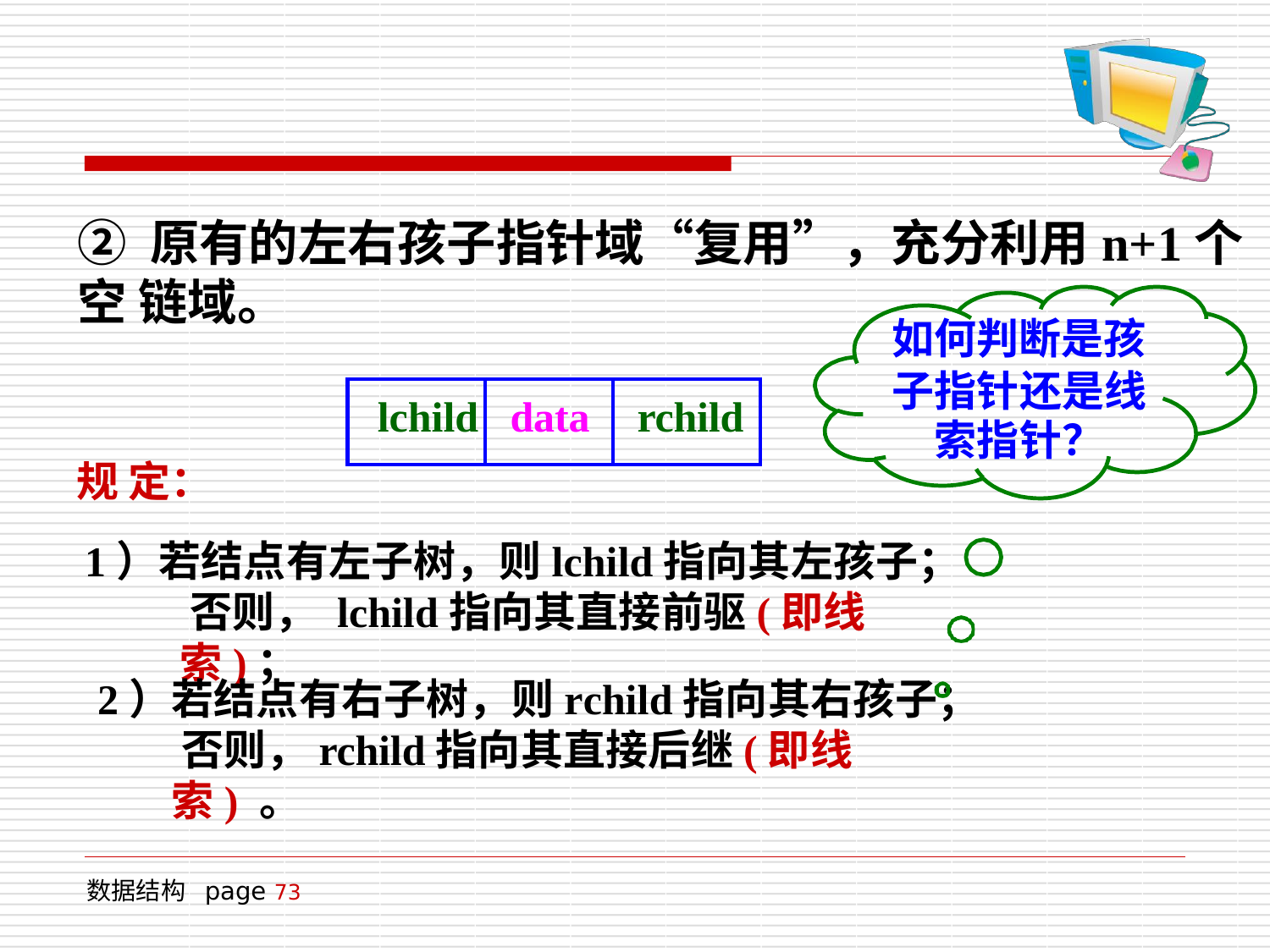

# ② 原有的左右孩子指针域“复用”，充分利用n+1个空 链域。

如何判断是孩

子指针还是线 索指针？

| lchild | data | rchild |
| --- | --- | --- |

规 定：
1）若结点有左子树，则lchild指向其左孩子； 否则， lchild指向其直接前驱(即线索)；

2）若结点有右子树，则rchild指向其右孩子； 否则，rchild指向其直接后继(即线索) 。

数据结构 page 73